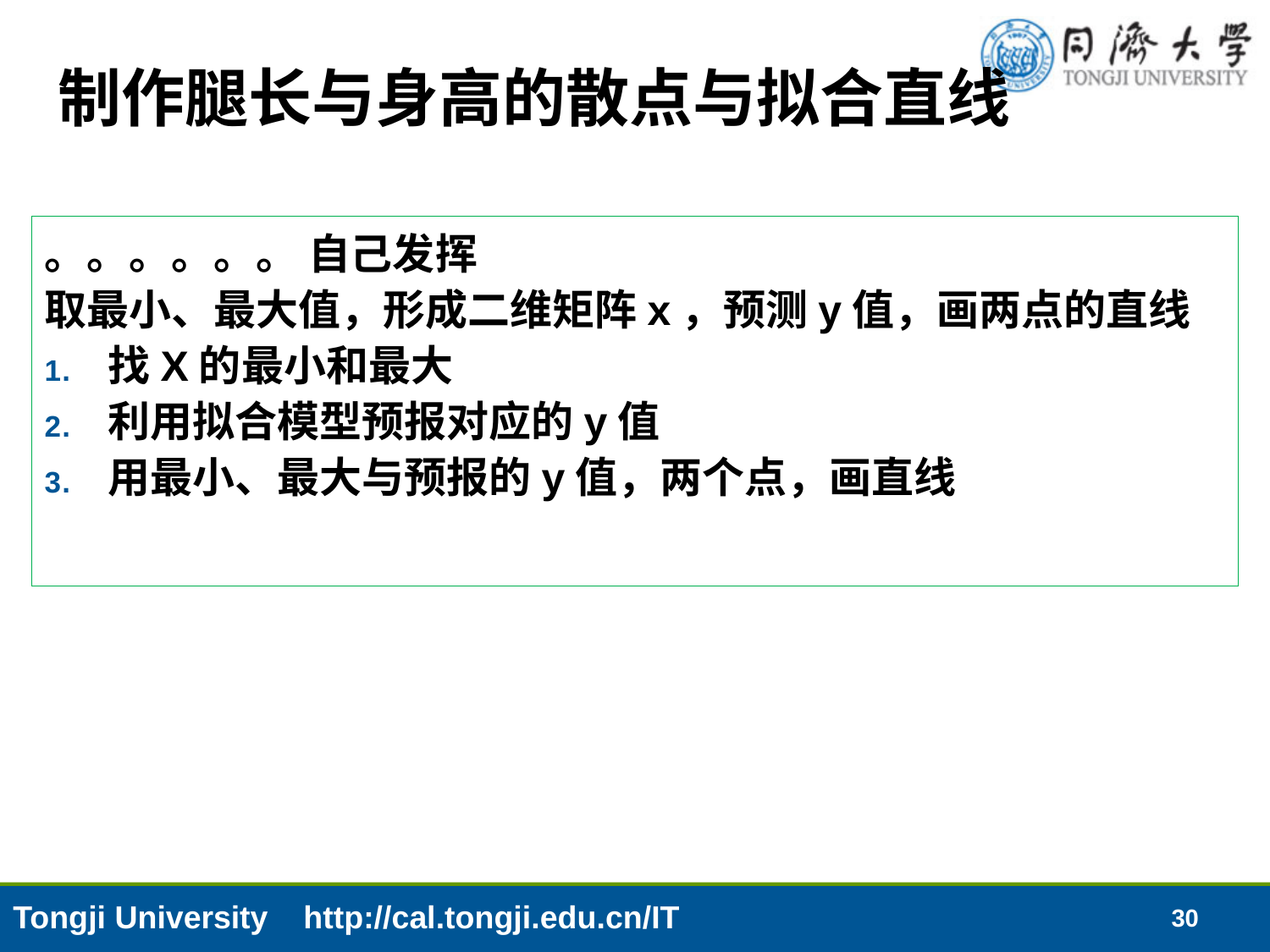

# 制作腿长与身高的散点与拟合直线
。。。。。。 自己发挥
取最小、最大值，形成二维矩阵x，预测y值，画两点的直线
找X的最小和最大
利用拟合模型预报对应的y值
用最小、最大与预报的y值，两个点，画直线